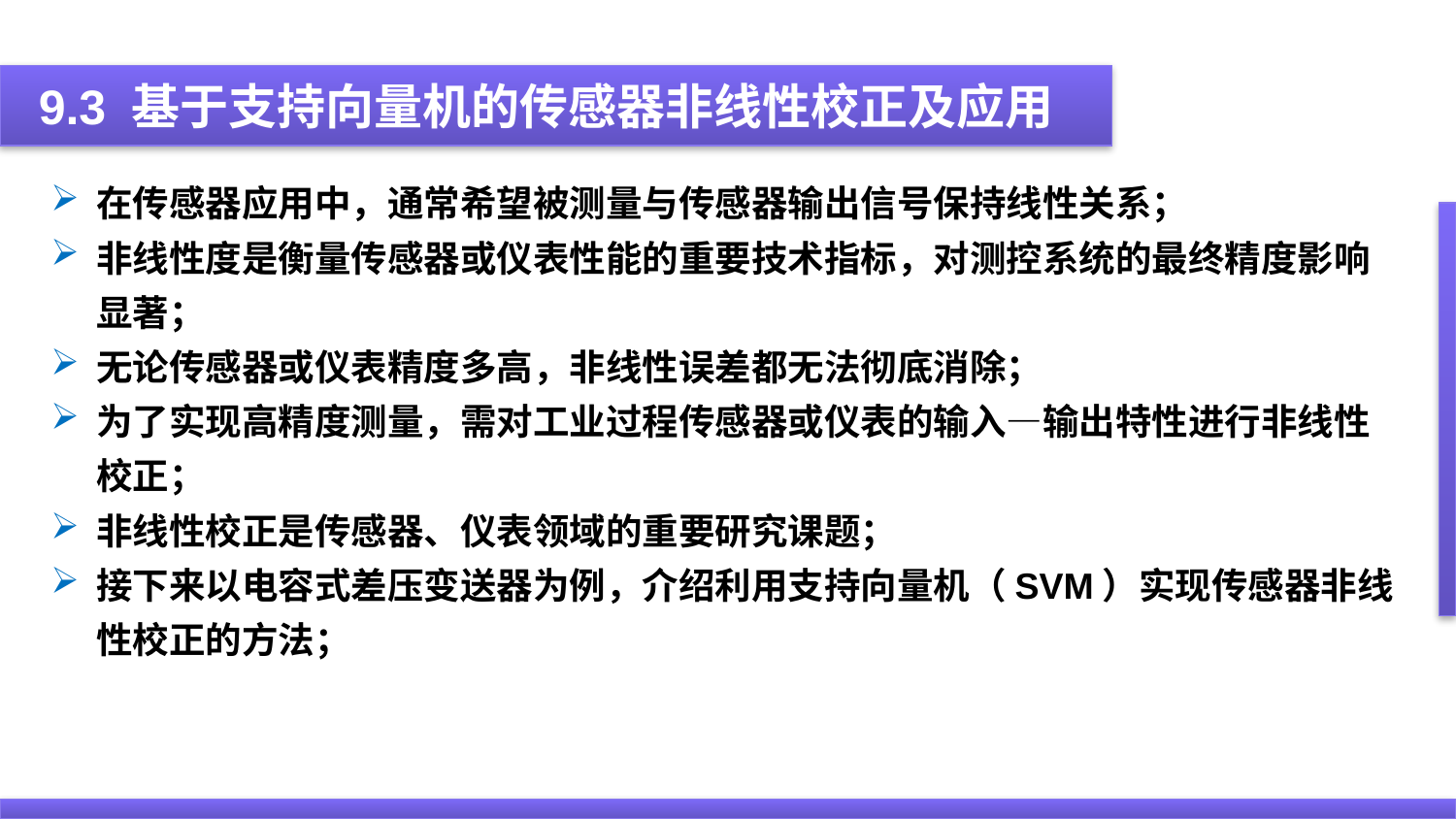

9.3 基于支持向量机的传感器非线性校正及应用
在传感器应用中，通常希望被测量与传感器输出信号保持线性关系；
非线性度是衡量传感器或仪表性能的重要技术指标，对测控系统的最终精度影响显著；
无论传感器或仪表精度多高，非线性误差都无法彻底消除；
为了实现高精度测量，需对工业过程传感器或仪表的输入—输出特性进行非线性校正；
非线性校正是传感器、仪表领域的重要研究课题；
接下来以电容式差压变送器为例，介绍利用支持向量机（SVM）实现传感器非线性校正的方法；